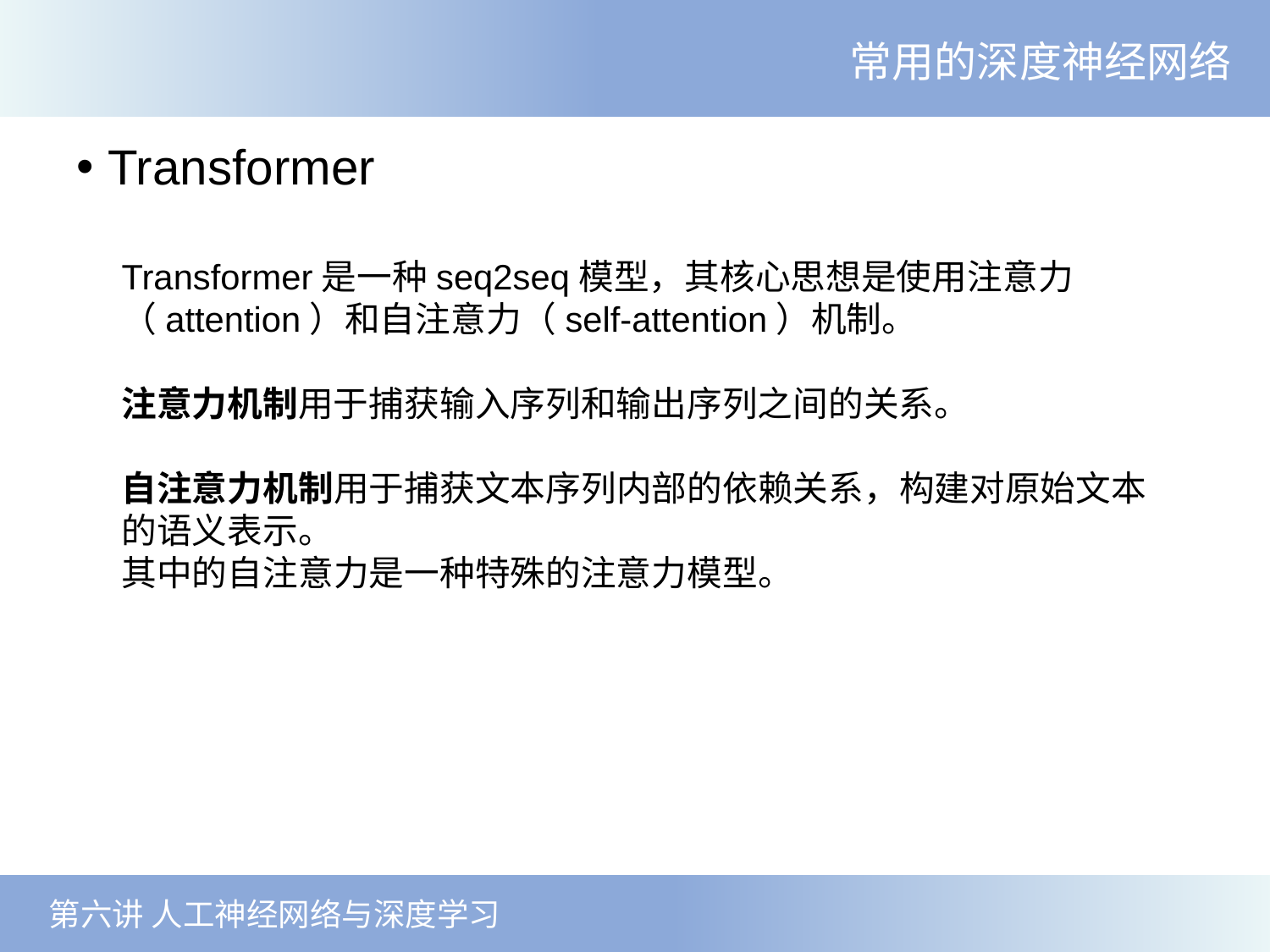

常用的深度神经网络
Transformer
Transformer是一种seq2seq模型，其核心思想是使用注意力（attention）和自注意力（self-attention）机制。

注意力机制用于捕获输入序列和输出序列之间的关系。

自注意力机制用于捕获文本序列内部的依赖关系，构建对原始文本的语义表示。
其中的自注意力是一种特殊的注意力模型。
    第六讲 人工神经网络与深度学习